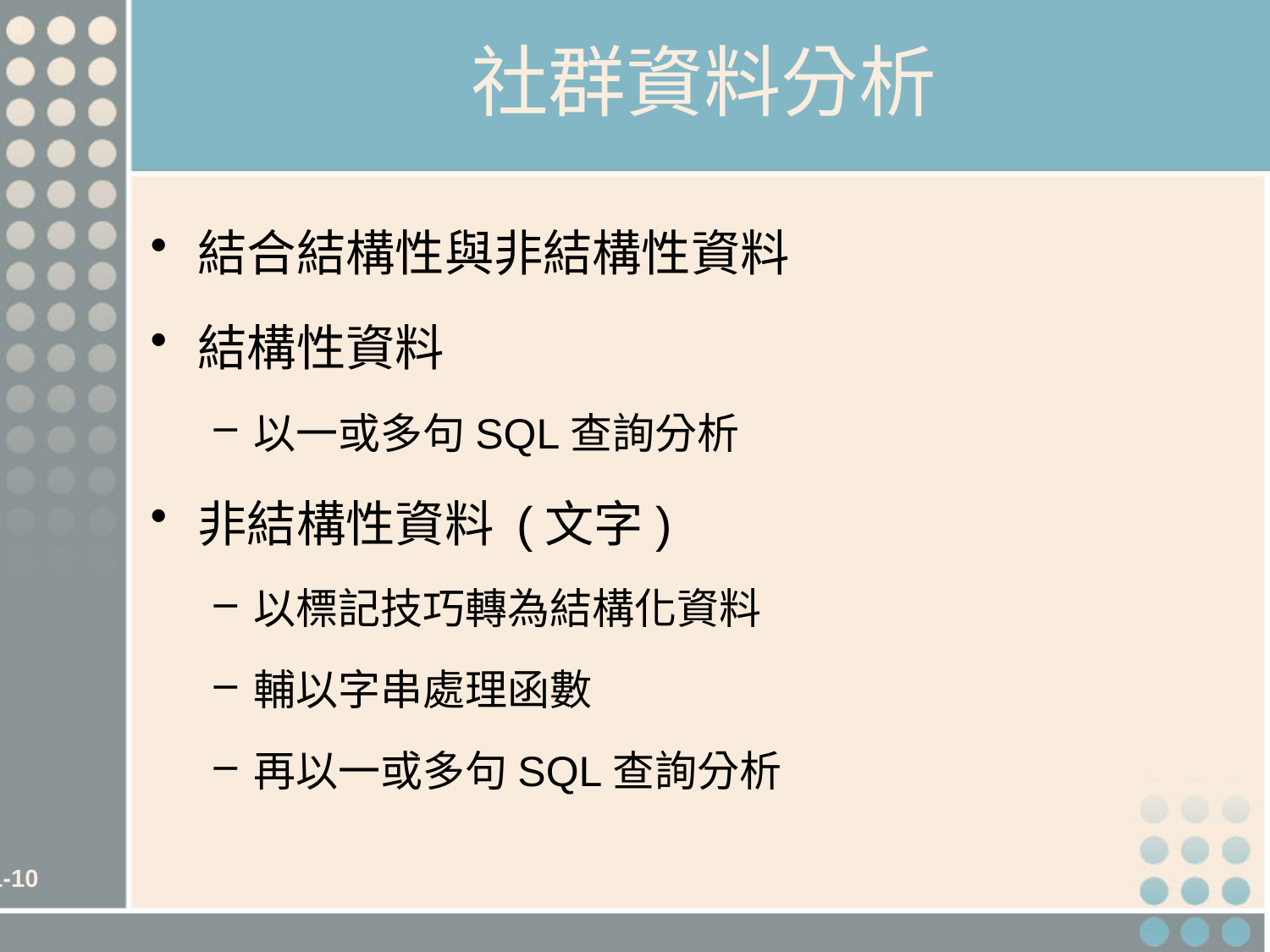

# 社群資料分析
結合結構性與非結構性資料
結構性資料
以一或多句SQL查詢分析
非結構性資料 (文字)
以標記技巧轉為結構化資料
輔以字串處理函數
再以一或多句SQL查詢分析